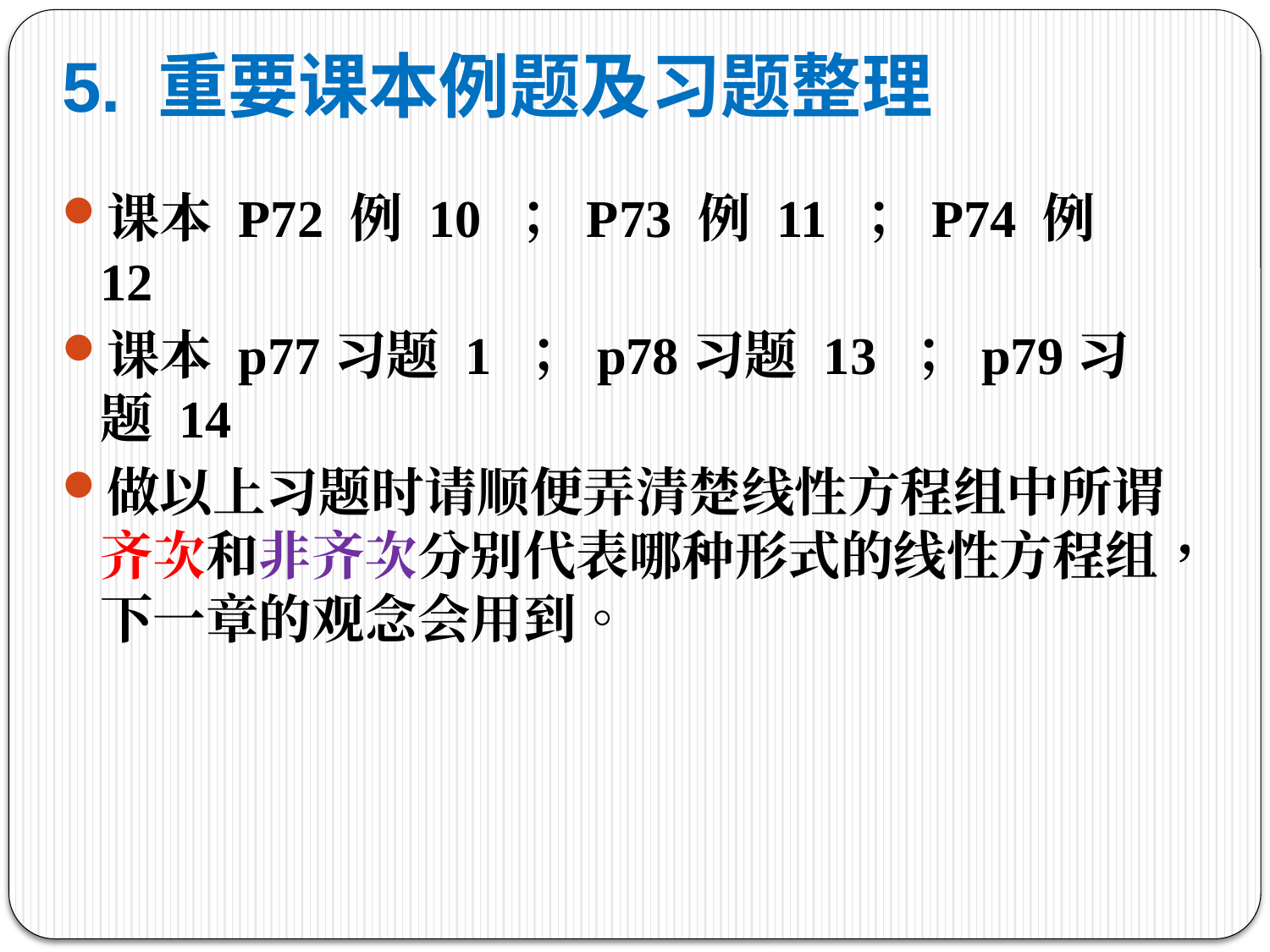

# 5. 重要课本例题及习题整理
课本 P72 例 10 ； P73 例 11 ； P74 例 12
课本 p77习题 1 ； p78习题 13 ； p79习题 14
做以上习题时请顺便弄清楚线性方程组中所谓齐次和非齐次分别代表哪种形式的线性方程组，下一章的观念会用到。